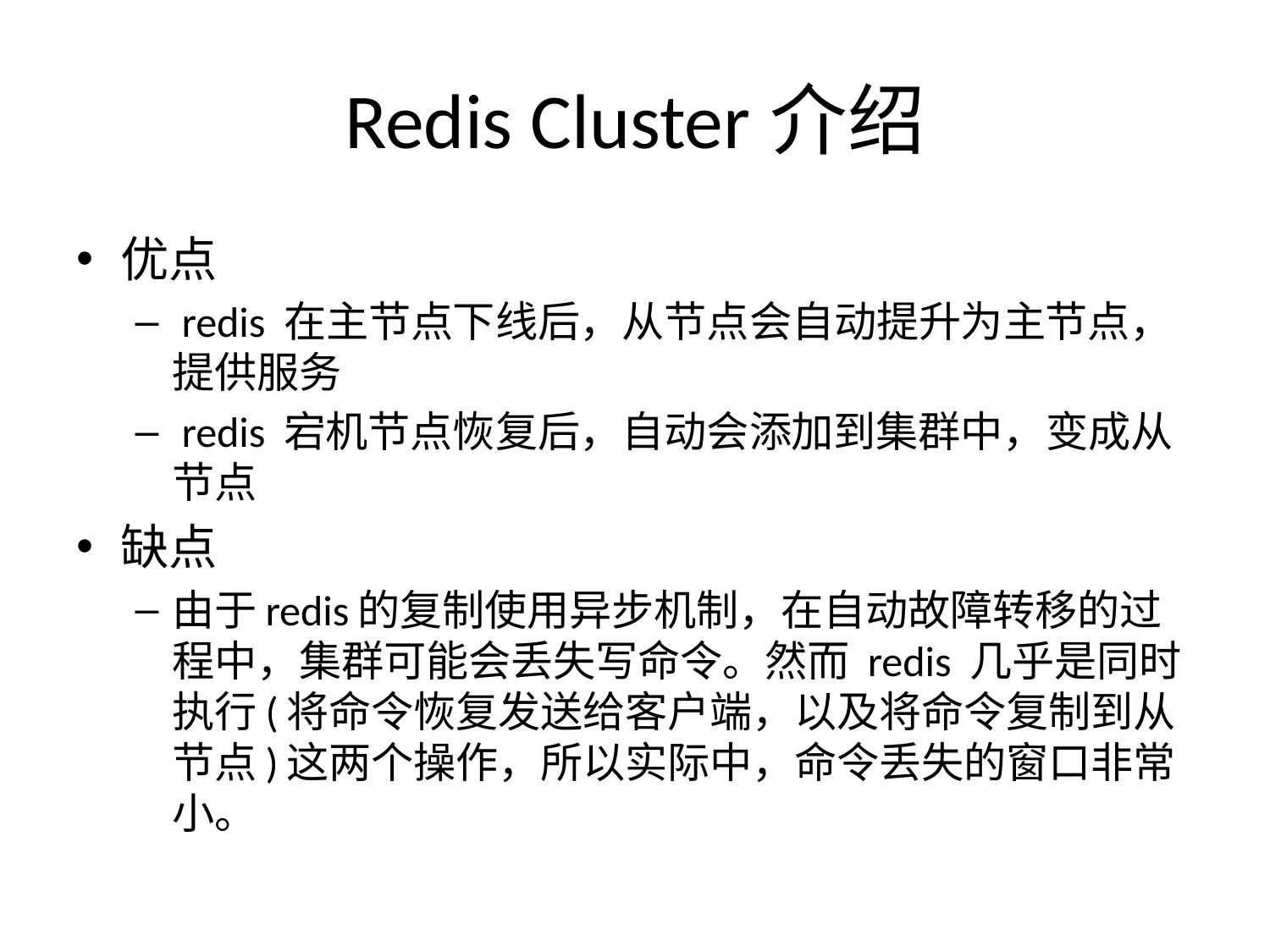

# Redis Cluster介绍
优点
 redis 在主节点下线后，从节点会自动提升为主节点，提供服务
 redis 宕机节点恢复后，自动会添加到集群中，变成从节点
缺点
由于redis的复制使用异步机制，在自动故障转移的过程中，集群可能会丢失写命令。然而 redis 几乎是同时执行(将命令恢复发送给客户端，以及将命令复制到从节点)这两个操作，所以实际中，命令丢失的窗口非常小。